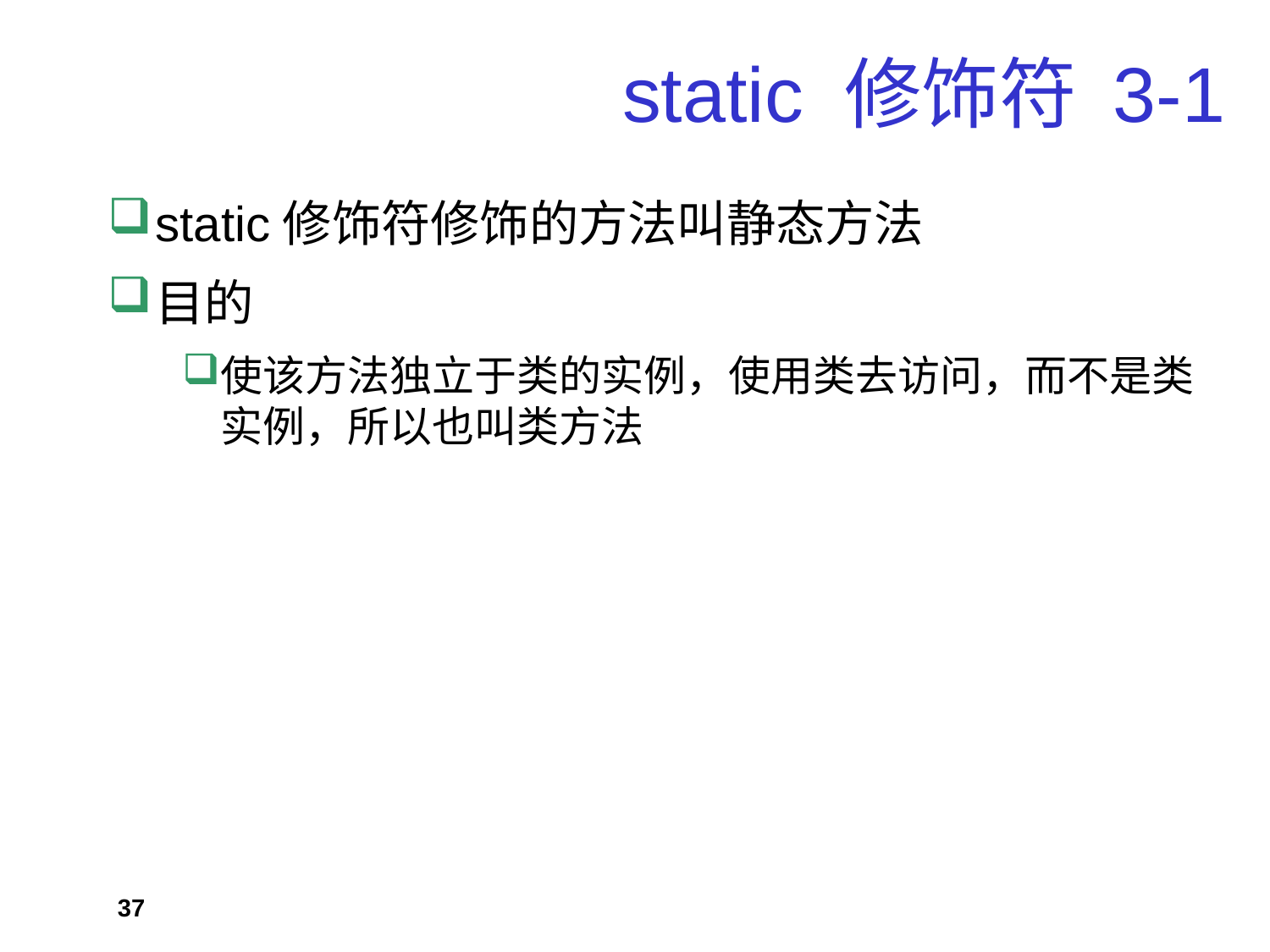

# static 修饰符 3-1
static修饰符修饰的方法叫静态方法
目的
使该方法独立于类的实例，使用类去访问，而不是类实例，所以也叫类方法

37